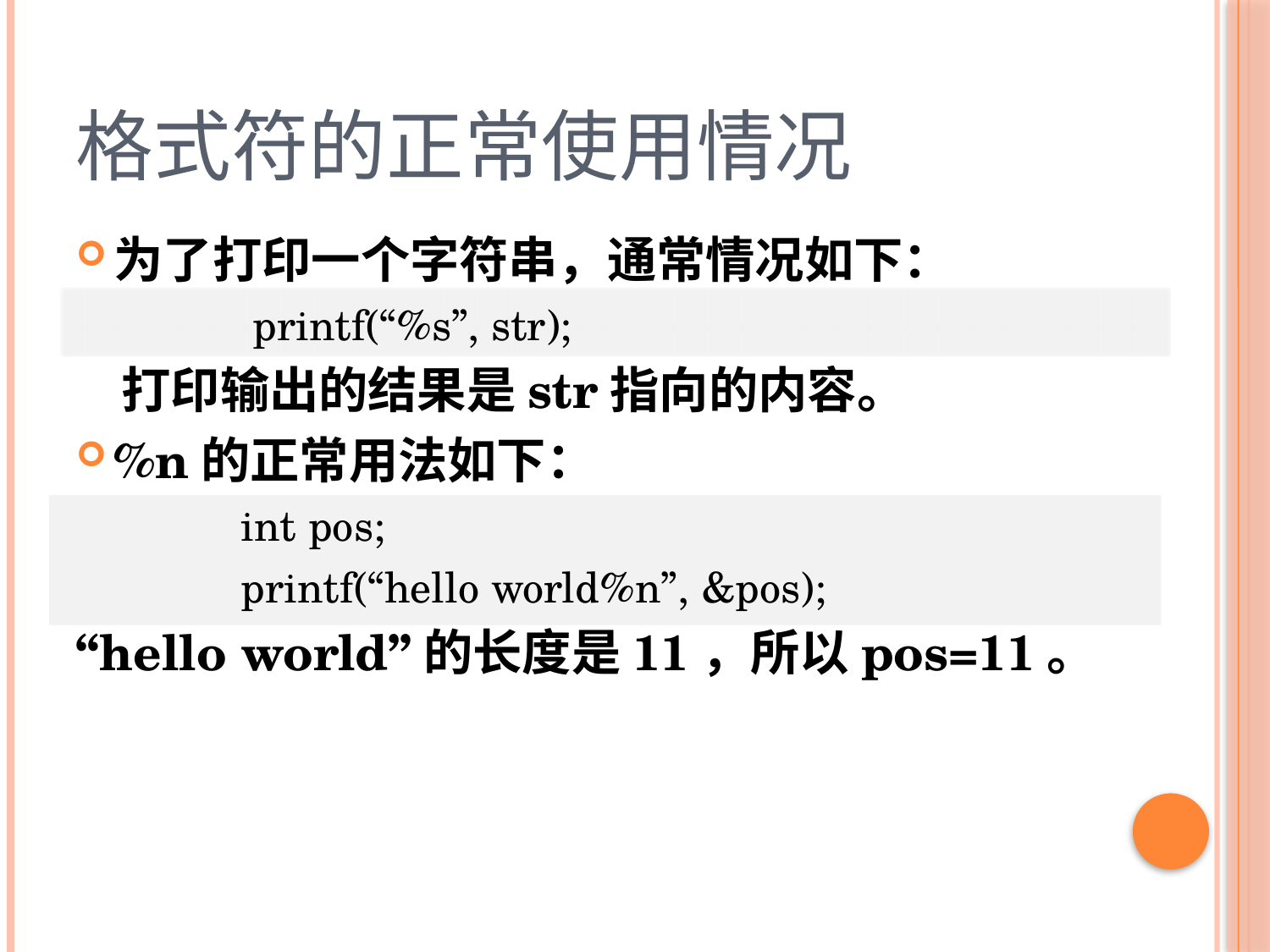

# 格式符的正常使用情况
为了打印一个字符串，通常情况如下：
		 printf(“%s”, str);
   打印输出的结果是str指向的内容。
%n的正常用法如下：
		int pos;
		printf(“hello world%n”, &pos);
“hello world”的长度是11，所以pos=11。